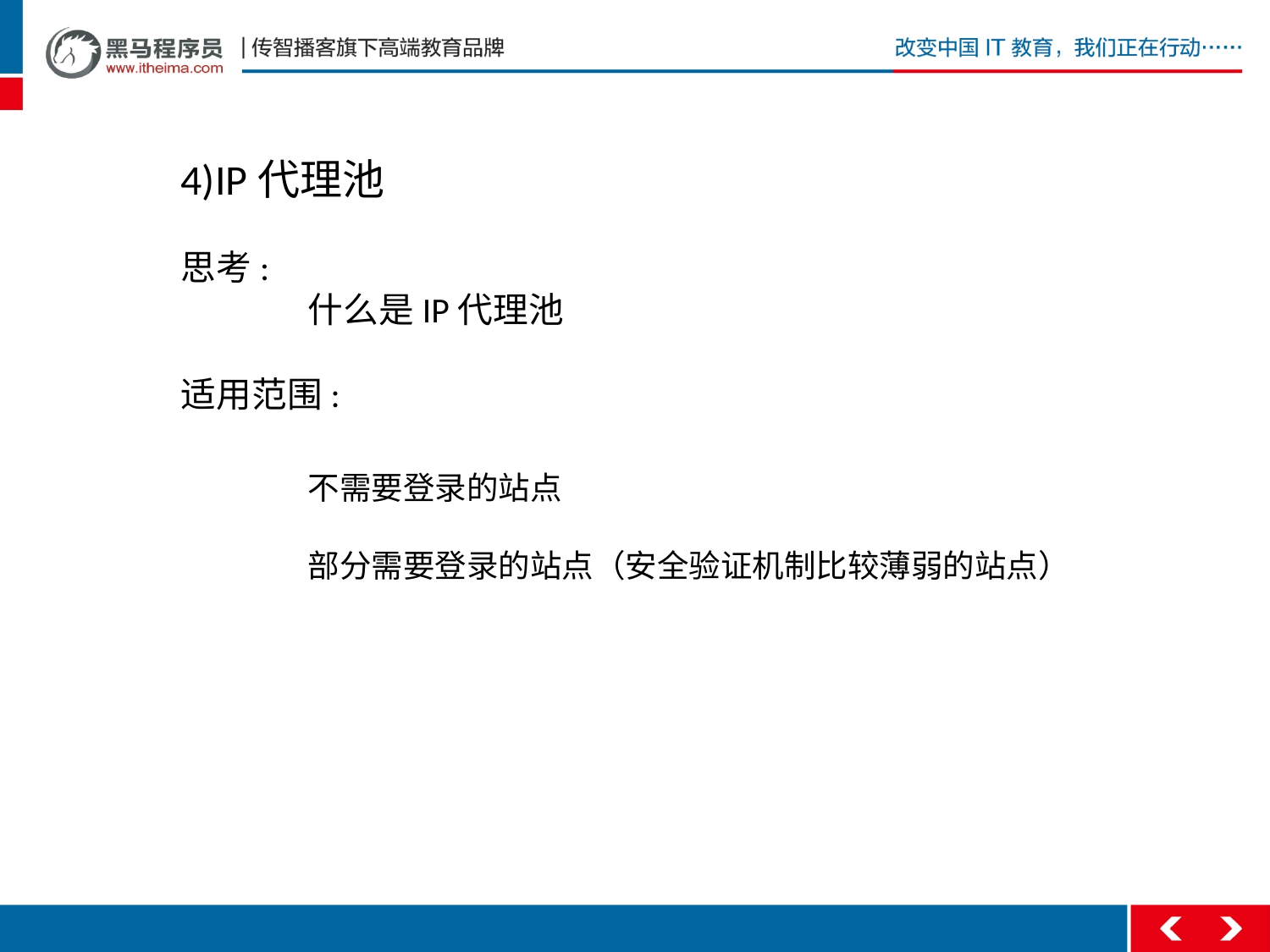

4)IP代理池

思考:
	什么是IP代理池

适用范围:

	不需要登录的站点

	部分需要登录的站点（安全验证机制比较薄弱的站点）